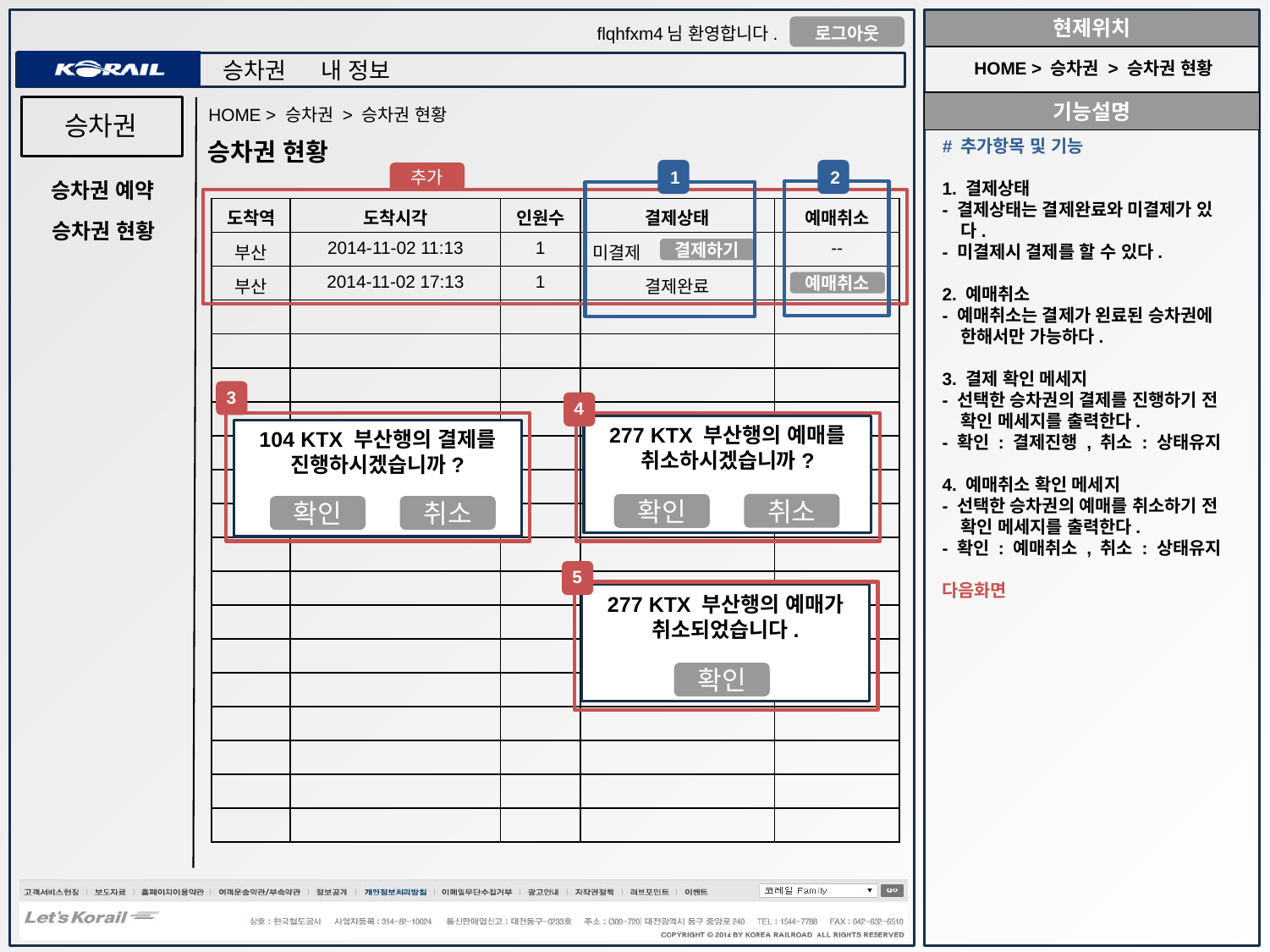

HOME > 승차권 > 승차권 현황
HOME > 승차권 > 승차권 현황
승차권
# 추가항목 및 기능

1. 결제상태
- 결제상태는 결제완료와 미결제가 있
   다.
- 미결제시 결제를 할 수 있다.

2. 예매취소
- 예매취소는 결제가 왼료된 승차권에
   한해서만 가능하다.

3. 결제 확인 메세지
- 선택한 승차권의 결제를 진행하기 전
   확인 메세지를 출력한다.
- 확인 : 결제진행 , 취소 : 상태유지

4. 예매취소 확인 메세지
- 선택한 승차권의 예매를 취소하기 전
   확인 메세지를 출력한다.
- 확인 : 예매취소 , 취소 : 상태유지

다음화면
승차권 현황

2
1
추가
승차권 예약

| 도착역 | 도착시각 | 인원수 | 결제상태 | 예매취소 |
| --- | --- | --- | --- | --- |
| 부산 | 2014-11-02 11:13 | 1 | 미결제 | -- |
| 부산 | 2014-11-02 17:13 | 1 | 결제완료 |  |
|  |  |  |  |  |
|  |  |  |  |  |
|  |  |  |  |  |
|  |  |  |  |  |
|  |  |  |  |  |
|  |  |  |  |  |
|  |  |  |  |  |
|  |  |  |  |  |
|  |  |  |  |  |
|  |  |  |  |  |
|  |  |  |  |  |
|  |  |  |  |  |
|  |  |  |  |  |
|  |  |  |  |  |
|  |  |  |  |  |
|  |  |  |  |  |
승차권 현황
결제하기
예매취소
3

4

277 KTX 부산행의 예매를 취소하시겠습니까?
104 KTX 부산행의 결제를 진행하시겠습니까?
취소
확인
취소
확인
5

277 KTX 부산행의 예매가
취소되었습니다.
확인